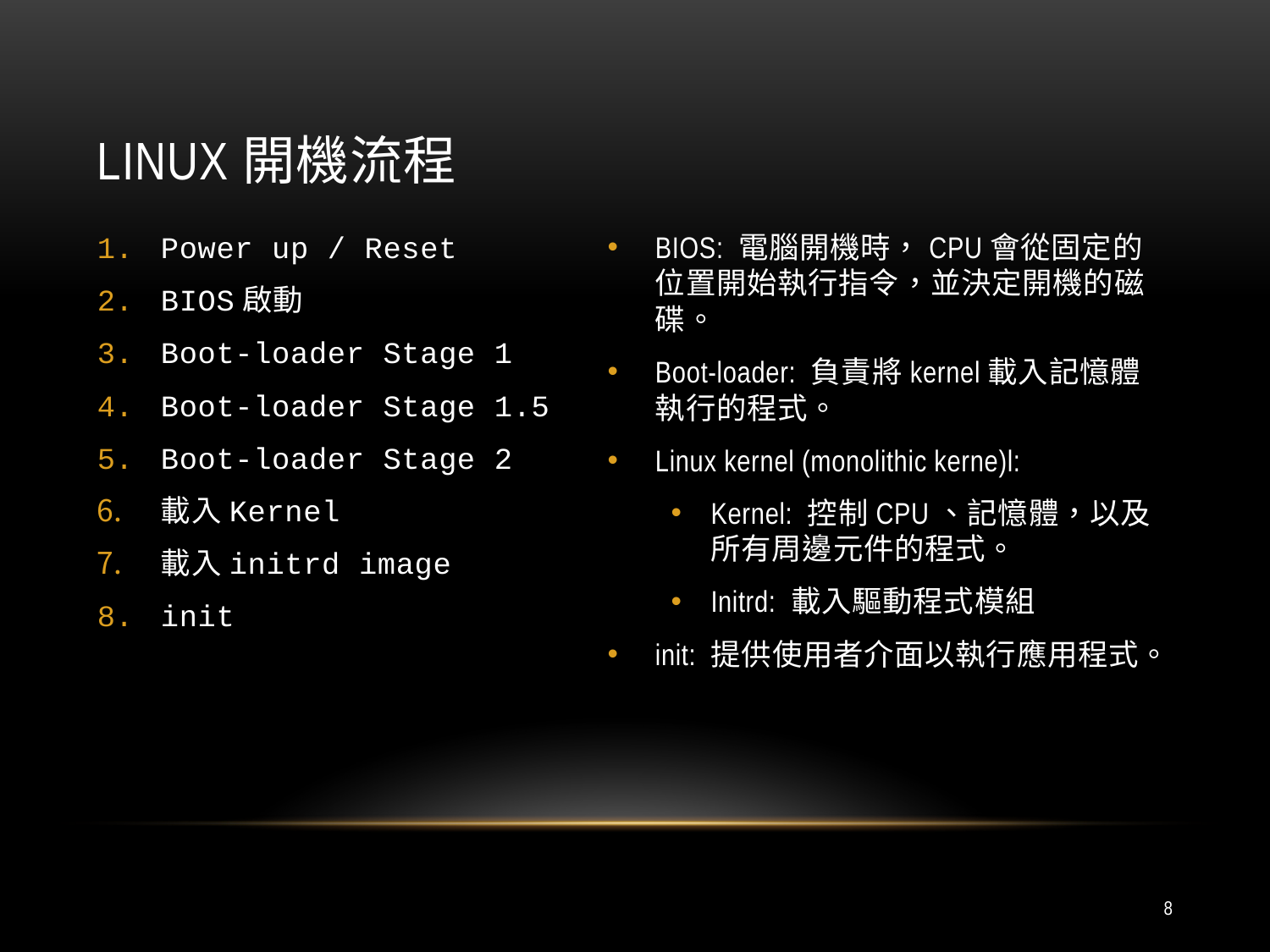

# Linux開機流程
Power up / Reset
BIOS啟動
Boot-loader Stage 1
Boot-loader Stage 1.5
Boot-loader Stage 2
載入Kernel
載入initrd image
init
BIOS: 電腦開機時，CPU會從固定的位置開始執行指令，並決定開機的磁碟。
Boot-loader: 負責將kernel載入記憶體執行的程式。
Linux kernel (monolithic kerne)l:
Kernel: 控制CPU、記憶體，以及所有周邊元件的程式。
Initrd: 載入驅動程式模組
init: 提供使用者介面以執行應用程式。
8